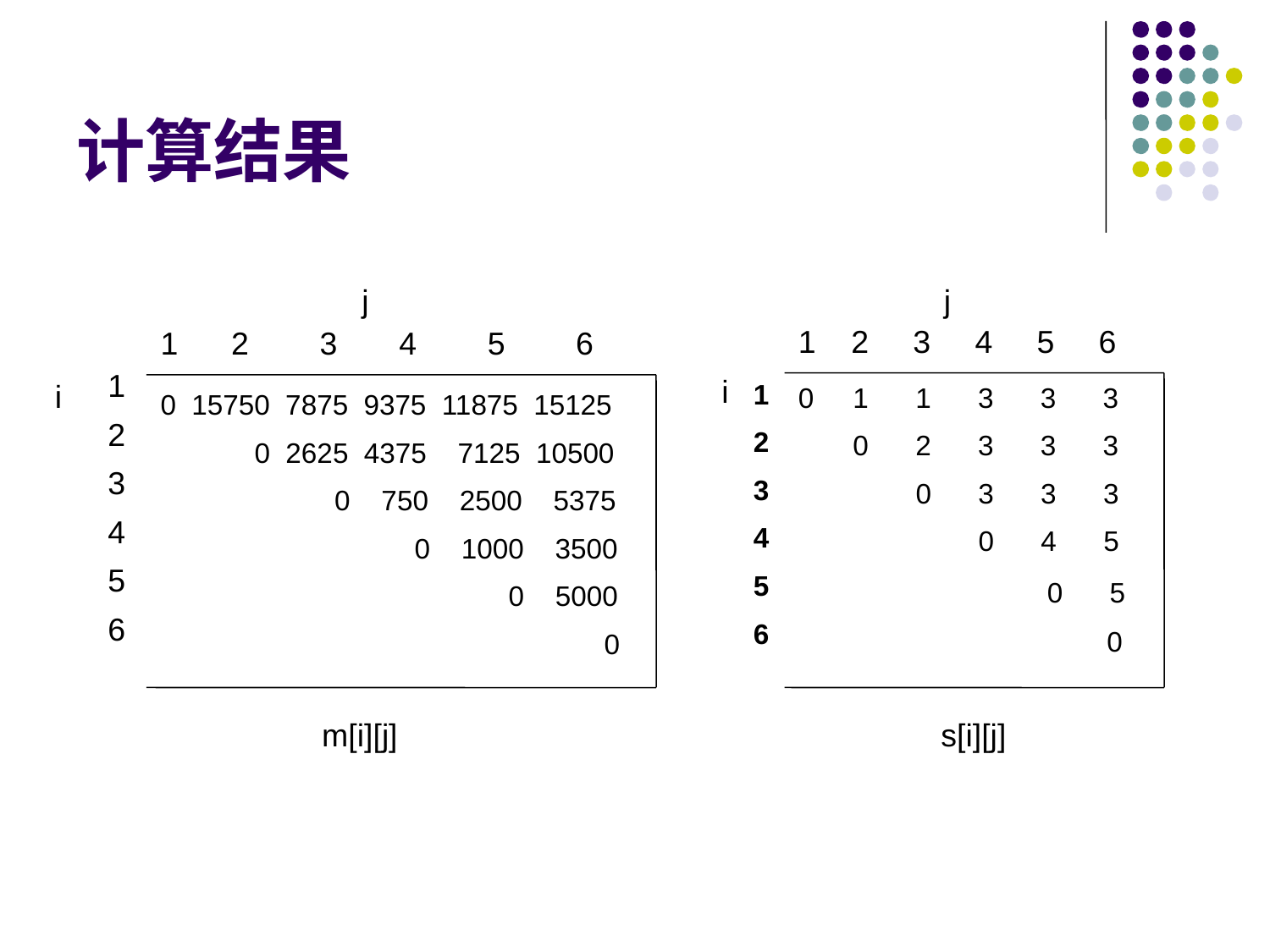

# 计算结果
j
1      2        3       4        5        6
1
2
3
4
5
6
i

0  15750  7875  9375  11875  15125
            0  2625  4375    7125  10500
	      0    750    2500    5375
		0    1000    3500
		            0    5000
			        0

m[i][j]
j
1    2     3     4     5     6

0     1      1      3      3      3
       0      2      3      3      3
               0      3      3      3
                       0      4      5
                            0      5
 		       0

i
1
2
3
4
5
6
s[i][j]